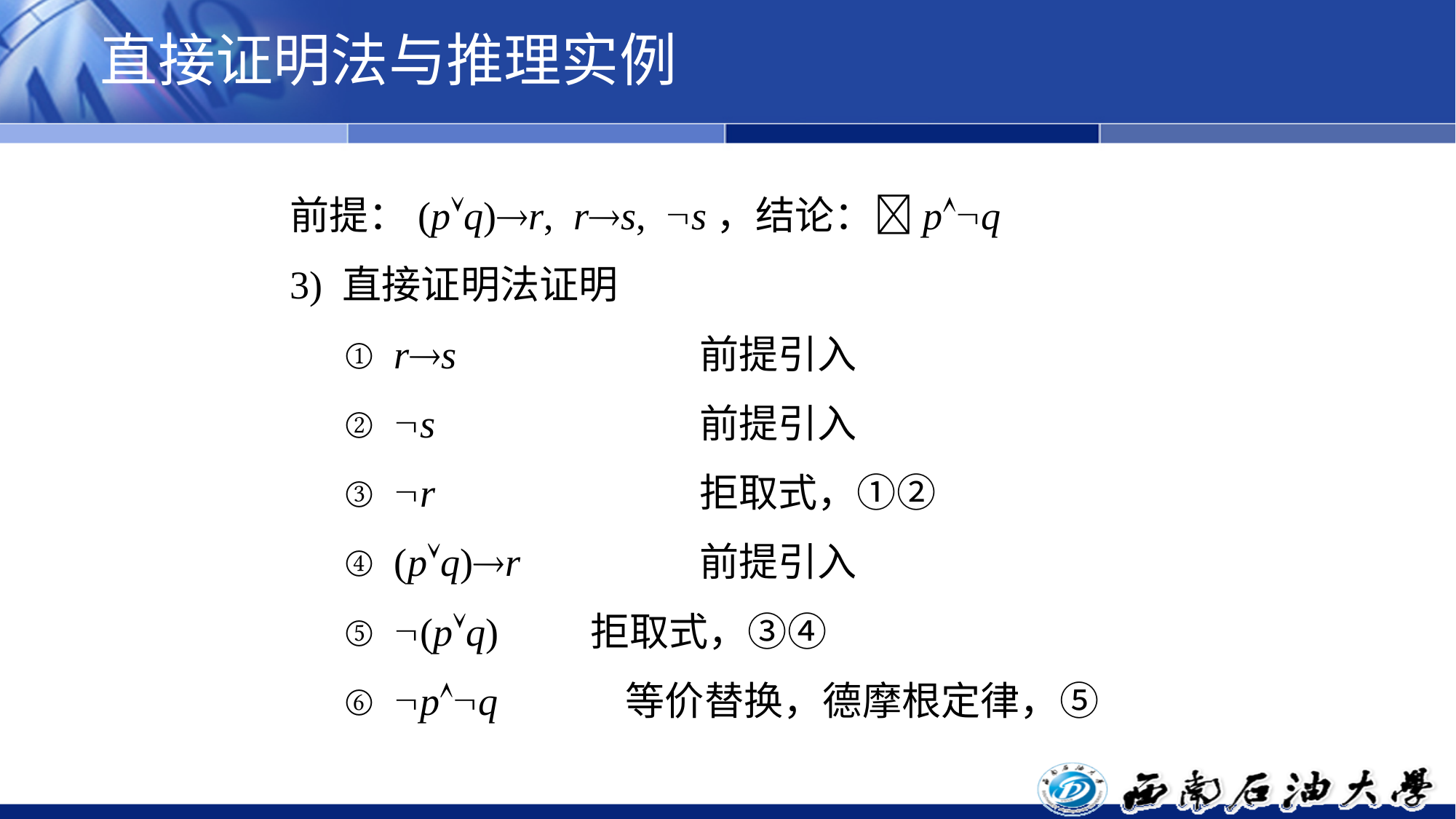

# 直接证明法与推理实例
前提：(p∨q)→r,  r→s,  ¬s，结论：¬p∧¬q
3) 直接证明法证明
①  r→s               	前提引入
②  ¬s                  	前提引入
③  ¬r                   	拒取式，①②
④  (p∨q)→r         	前提引入
⑤  ¬(p∨q) 	拒取式，③④
⑥  ¬p∧¬q            等价替换，德摩根定律，⑤